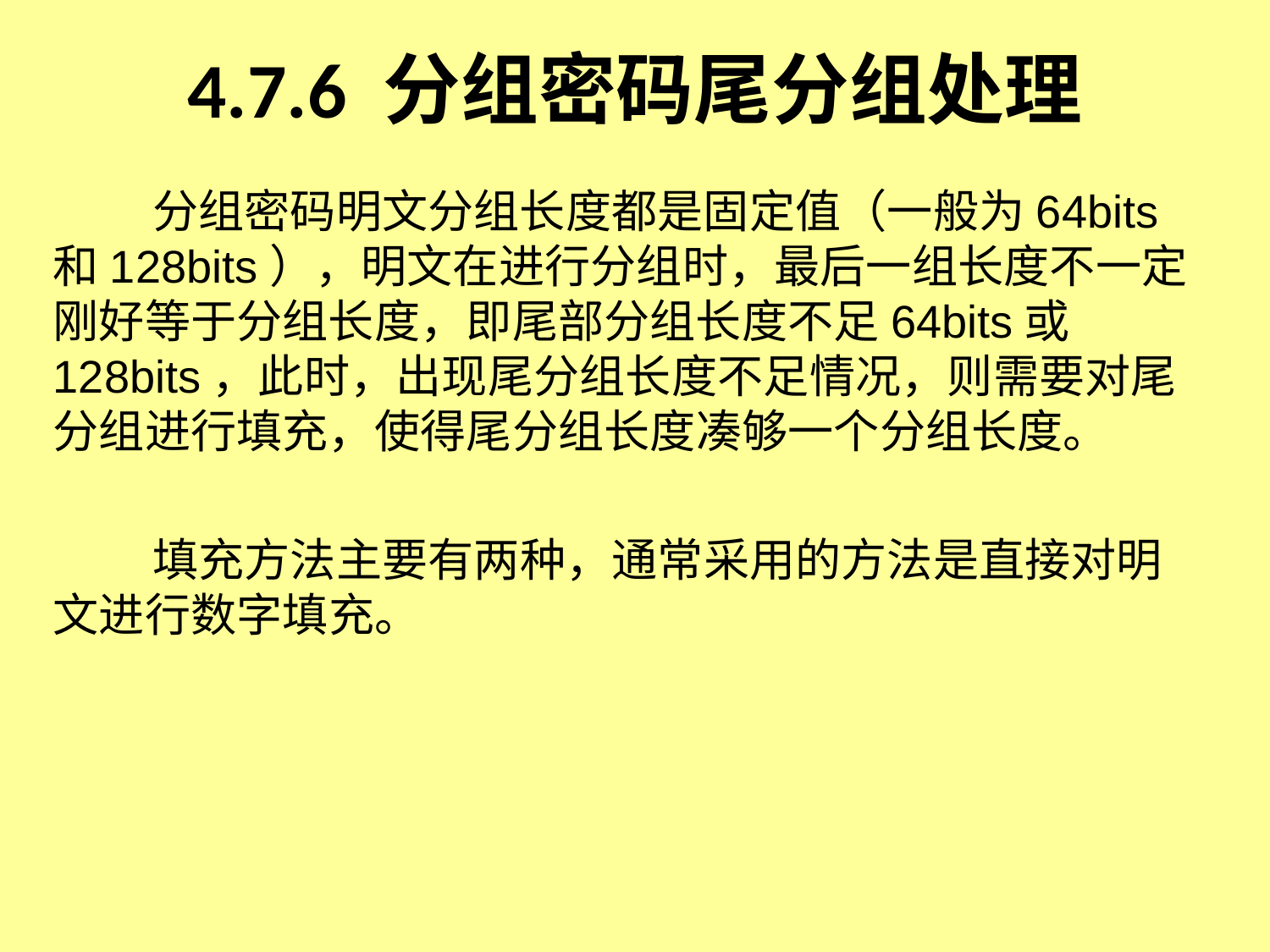

# 4.7.6 分组密码尾分组处理
分组密码明文分组长度都是固定值（一般为64bits和128bits），明文在进行分组时，最后一组长度不一定刚好等于分组长度，即尾部分组长度不足64bits或128bits，此时，出现尾分组长度不足情况，则需要对尾分组进行填充，使得尾分组长度凑够一个分组长度。

填充方法主要有两种，通常采用的方法是直接对明文进行数字填充。